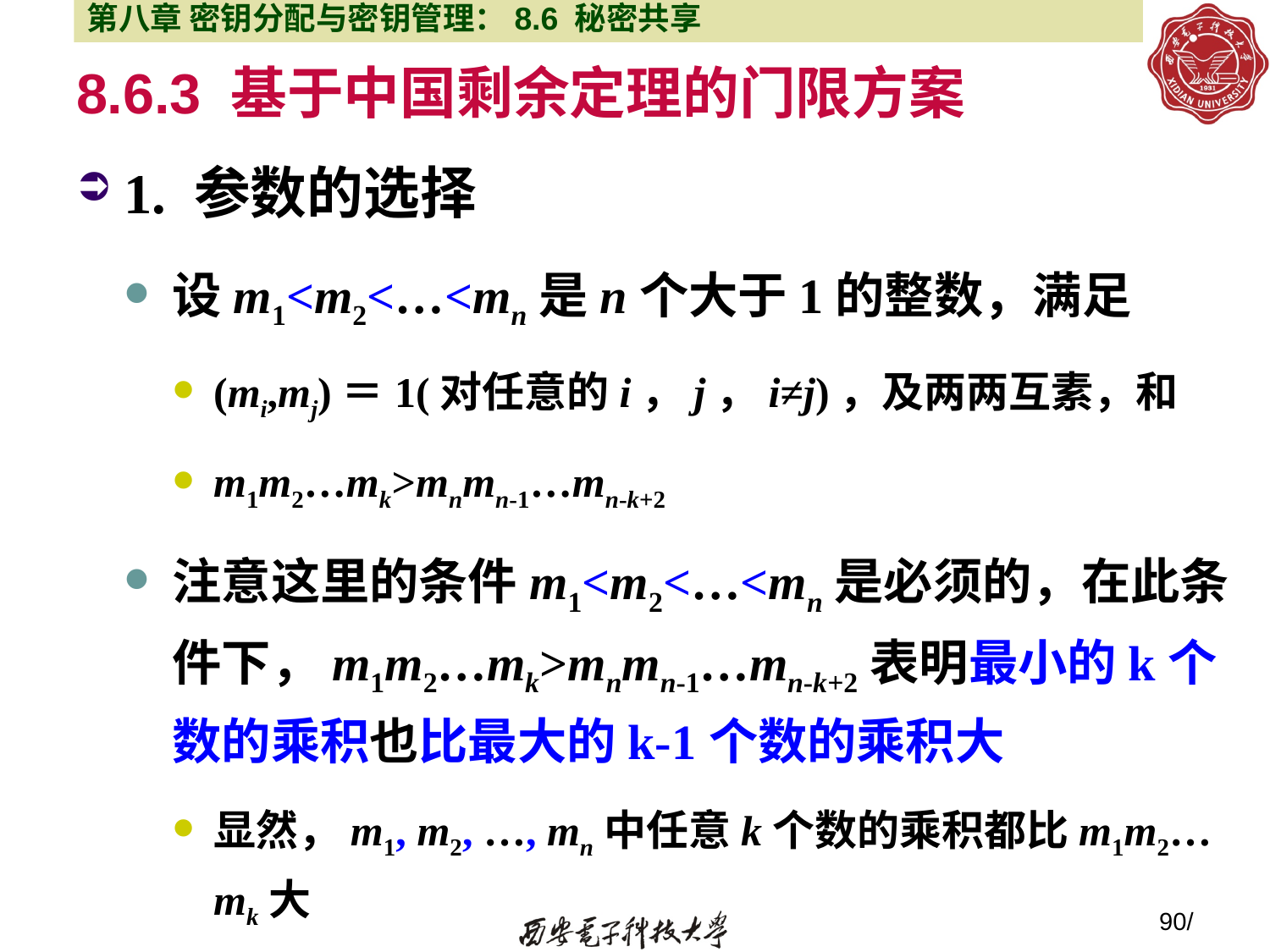

第八章 密钥分配与密钥管理：8.6 秘密共享
# 8.6.3 基于中国剩余定理的门限方案
1. 参数的选择
设m1<m2<…<mn是n个大于1的整数，满足
(mi,mj)＝1(对任意的i，j，i≠j)，及两两互素，和
m1m2…mk>mnmn-1…mn-k+2
注意这里的条件m1<m2<…<mn是必须的，在此条件下，m1m2…mk>mnmn-1…mn-k+2表明最小的k个数的乘积也比最大的k-1个数的乘积大
显然，m1, m2, …, mn中任意k个数的乘积都比m1m2…mk大
90/